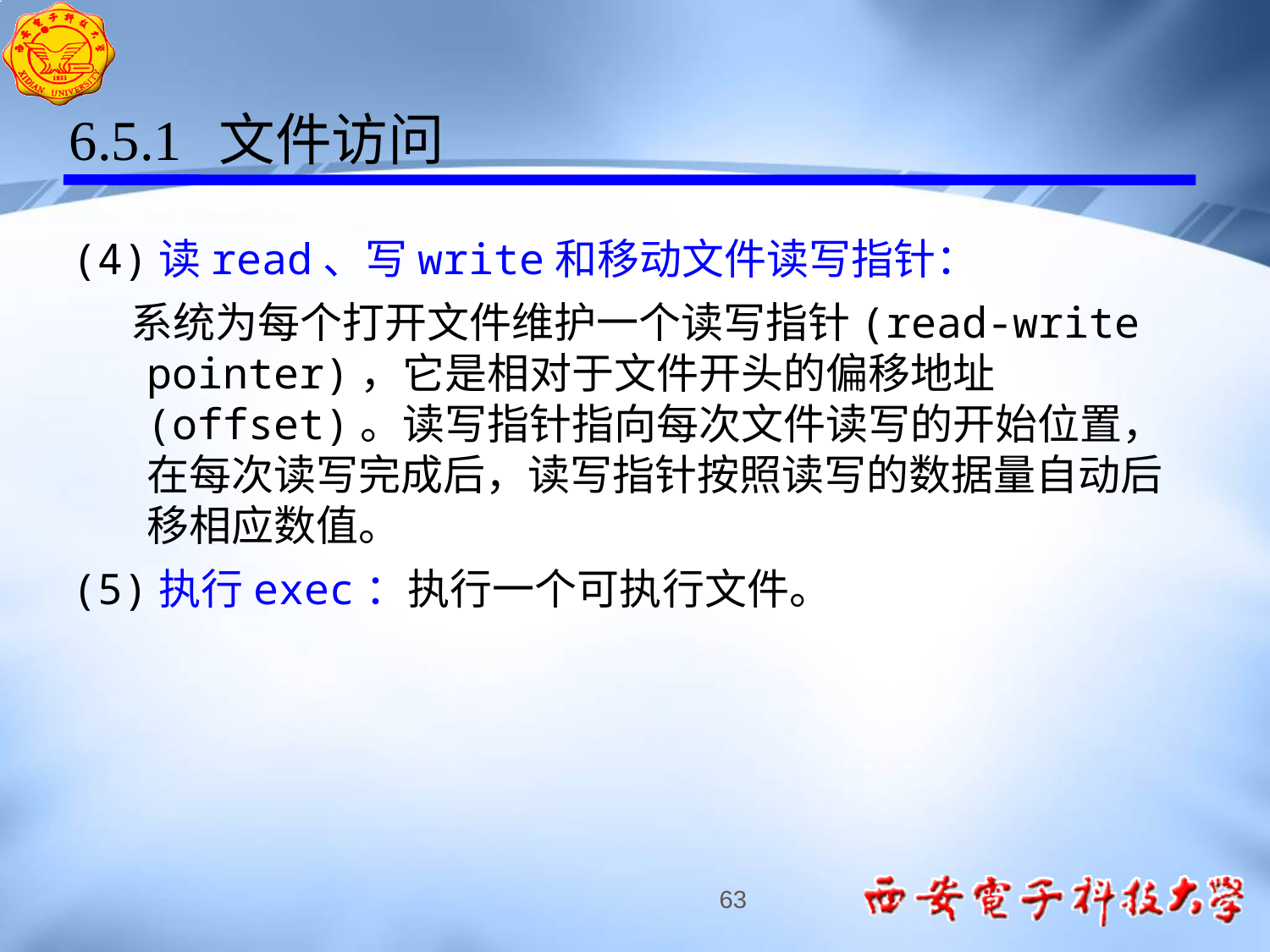

6.5.1 文件访问
(4)读read、写write和移动文件读写指针：
     系统为每个打开文件维护一个读写指针(read-write pointer)，它是相对于文件开头的偏移地址(offset)。读写指针指向每次文件读写的开始位置，在每次读写完成后，读写指针按照读写的数据量自动后移相应数值。
(5)执行exec：执行一个可执行文件。

63